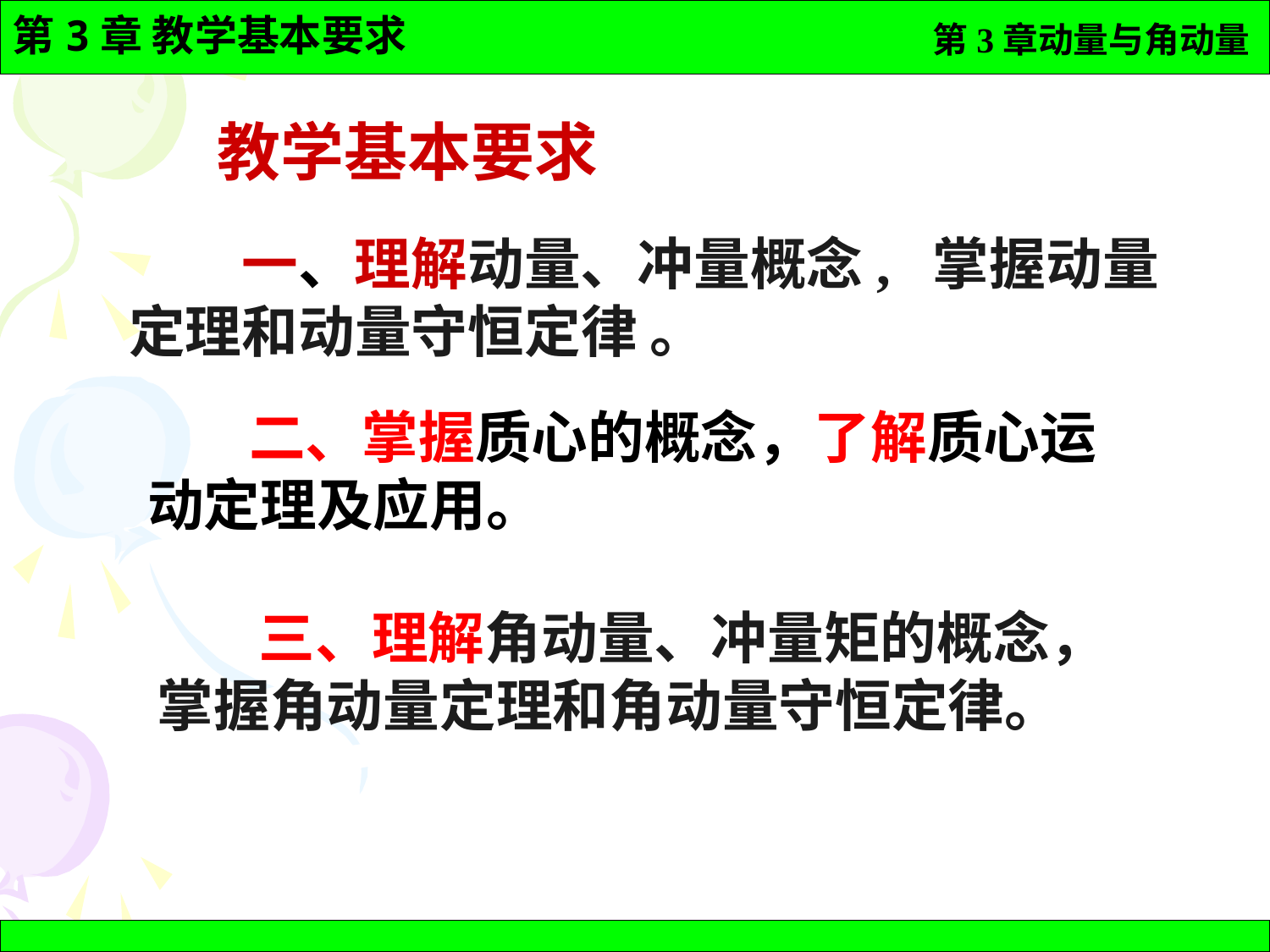

教学基本要求
         一、理解动量、冲量概念,  掌握动量定理和动量守恒定律 。
        二、掌握质心的概念，了解质心运动定理及应用。
        三、理解角动量、冲量矩的概念，掌握角动量定理和角动量守恒定律。